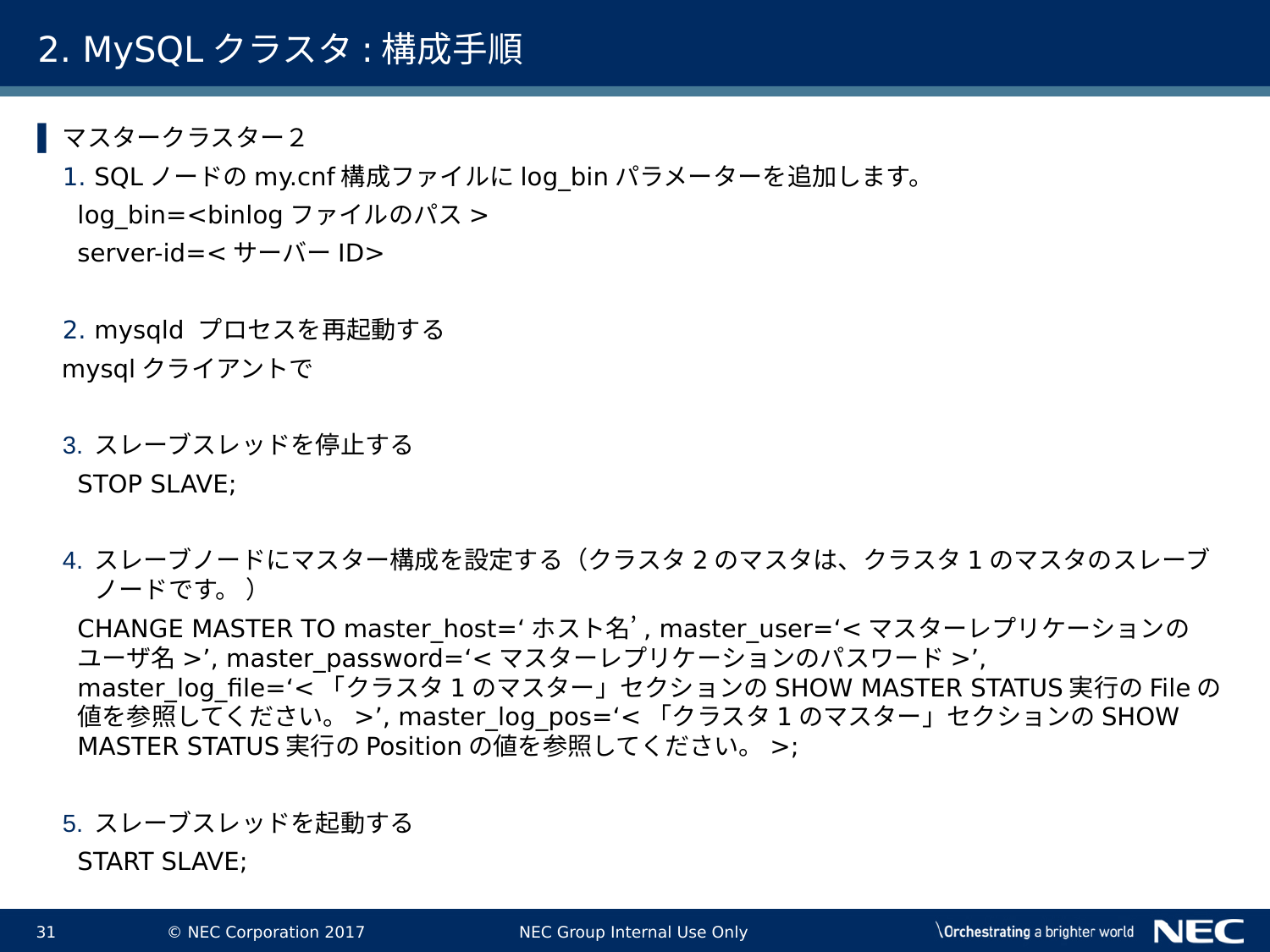

# 2. MySQLクラスタ:構成手順
マスタークラスター２
SQLノードのmy.cnf構成ファイルにlog_binパラメーターを追加します。
log_bin=<binlogファイルのパス>
server-id=<サーバーID>

mysqld プロセスを再起動する
mysqlクライアントで

スレーブスレッドを停止する
STOP SLAVE;

スレーブノードにマスター構成を設定する（クラスタ2のマスタは、クラスタ1のマスタのスレーブノードです。 ）
CHANGE MASTER TO master_host=‘ホスト名’, master_user=‘<マスターレプリケーションのユーザ名>’, master_password=‘<マスターレプリケーションのパスワード>’, master_log_file=‘<「クラスタ1のマスター」セクションのSHOW MASTER STATUS実行のFileの値を参照してください。>’, master_log_pos=‘<「クラスタ1のマスター」セクションのSHOW MASTER STATUS実行のPositionの値を参照してください。>;

スレーブスレッドを起動する
START SLAVE;

\

スレーブスレッドの状態を確認する
SHOW SLAVE  STATUS;